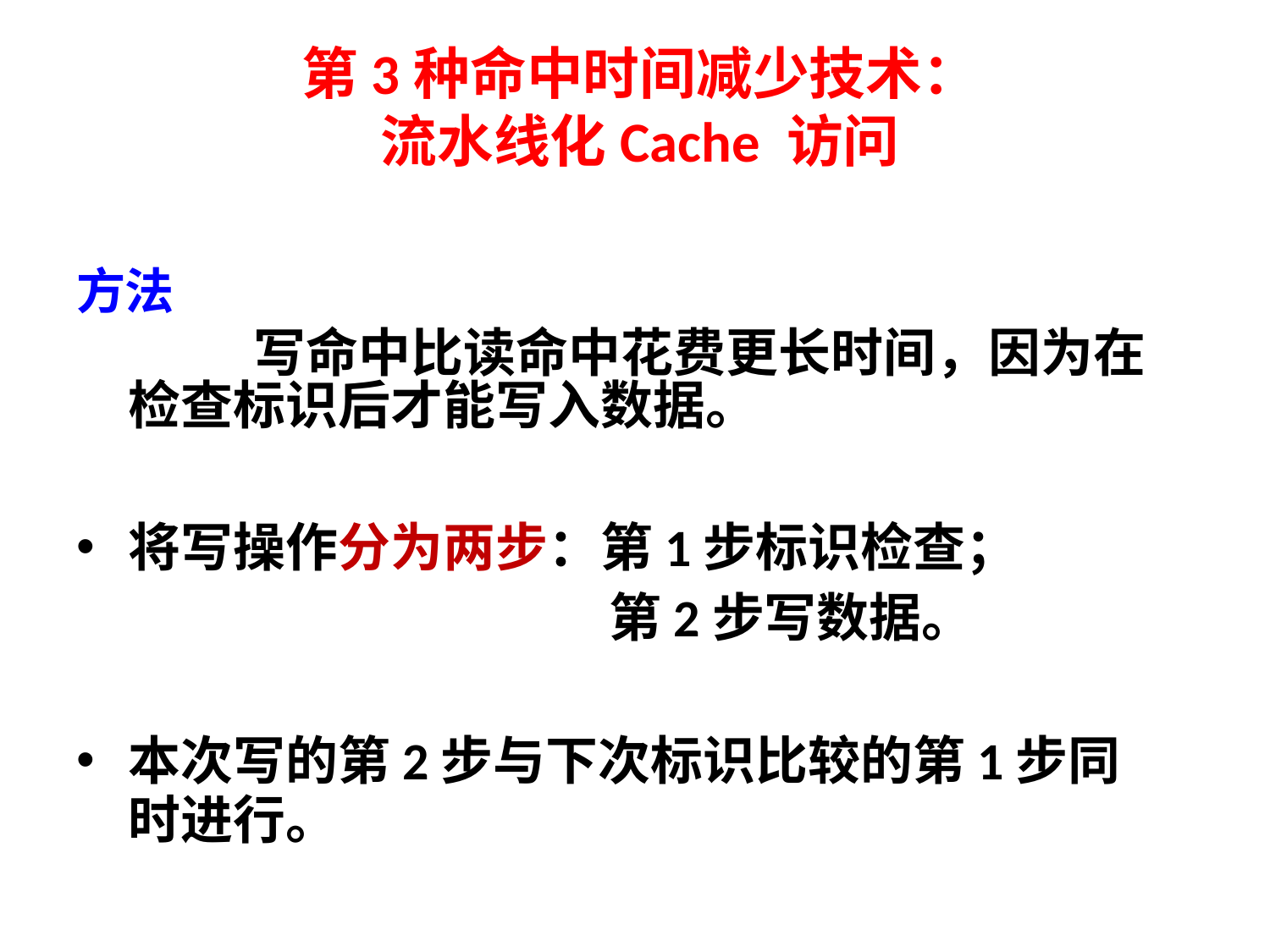

# 第3种命中时间减少技术： 流水线化Cache 访问
方法
              写命中比读命中花费更长时间，因为在检查标识后才能写入数据。

将写操作分为两步：第1步标识检查；
                                            第2步写数据。

本次写的第2步与下次标识比较的第1步同时进行。
86